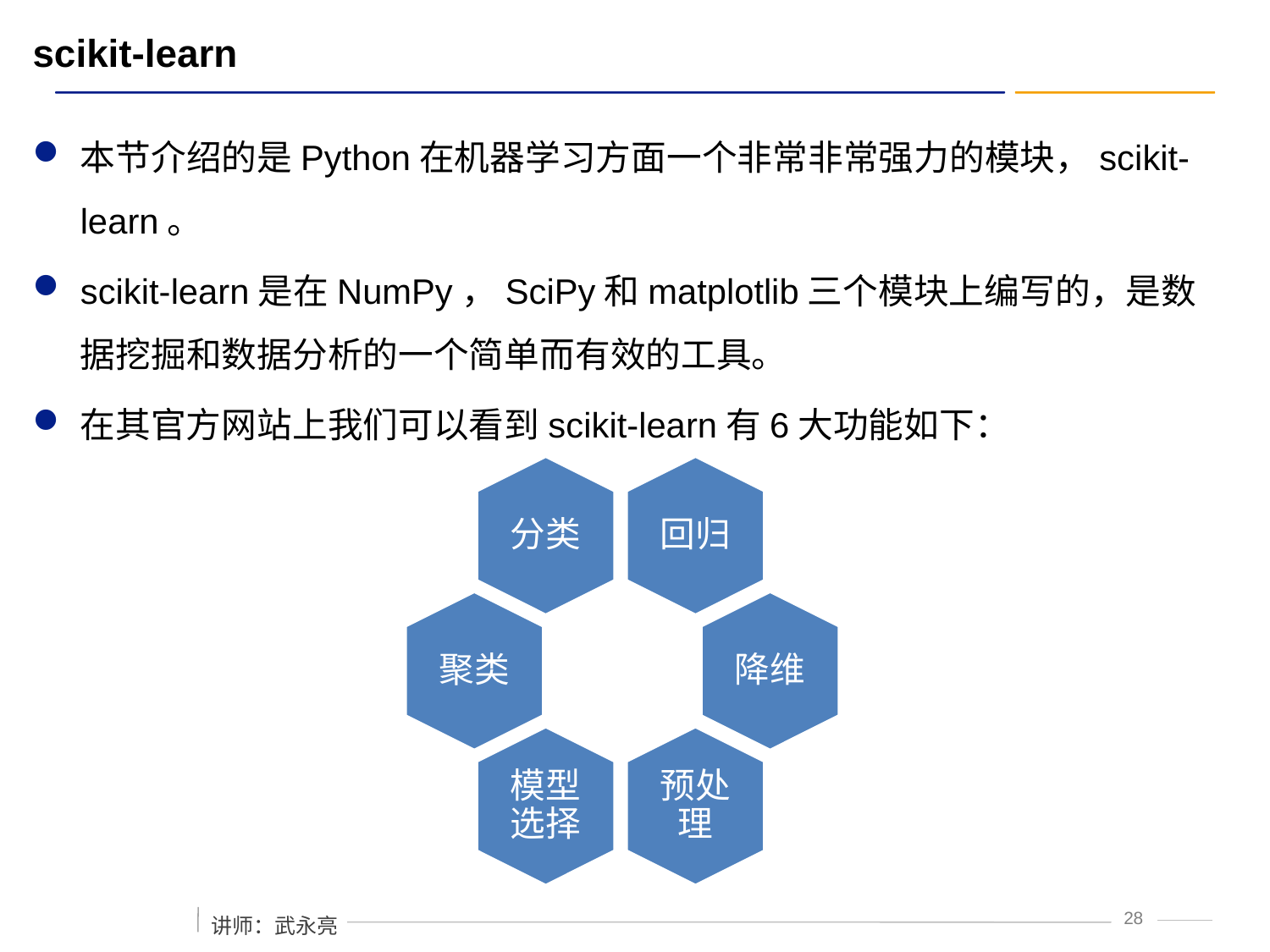

# scikit-learn
本节介绍的是Python在机器学习方面一个非常非常强力的模块，scikit-learn。
scikit-learn是在NumPy，SciPy和matplotlib三个模块上编写的，是数据挖掘和数据分析的一个简单而有效的工具。
在其官方网站上我们可以看到scikit-learn有6大功能如下：

回归
分类
聚类
降维
预处理
模型选择